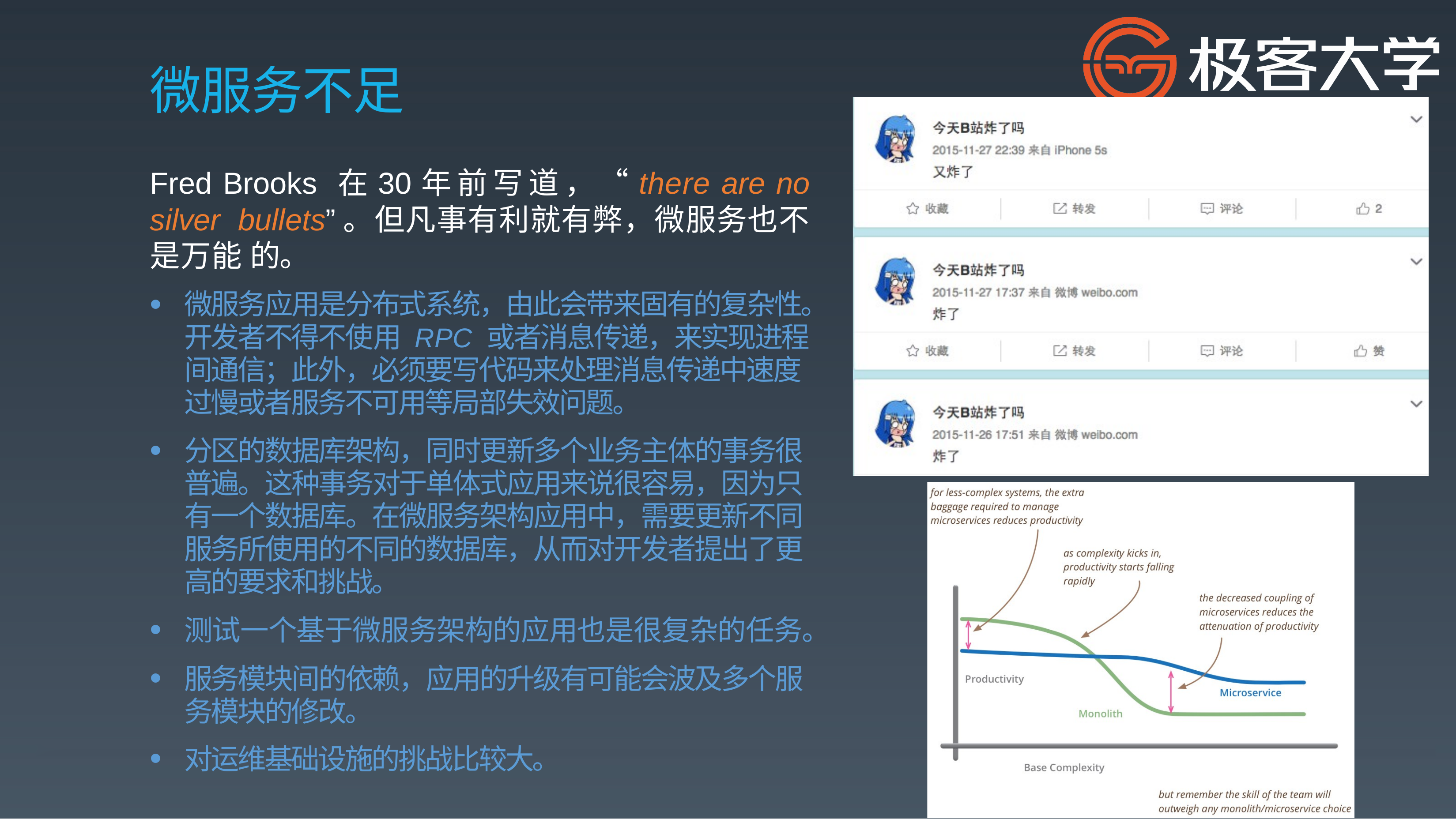

# 微服务不足

Fred Brooks 在30年前写道，“there are no silver  bullets”。但凡事有利就有弊，微服务也不是万能 的。
微服务应用是分布式系统，由此会带来固有的复杂性。 开发者不得不使用 RPC 或者消息传递，来实现进程 间通信；此外，必须要写代码来处理消息传递中速度 过慢或者服务不可用等局部失效问题。
分区的数据库架构，同时更新多个业务主体的事务很 普遍。这种事务对于单体式应用来说很容易，因为只 有一个数据库。在微服务架构应用中，需要更新不同 服务所使用的不同的数据库，从而对开发者提出了更 高的要求和挑战。
测试一个基于微服务架构的应用也是很复杂的任务。
服务模块间的依赖，应用的升级有可能会波及多个服 务模块的修改。
对运维基础设施的挑战比较大。